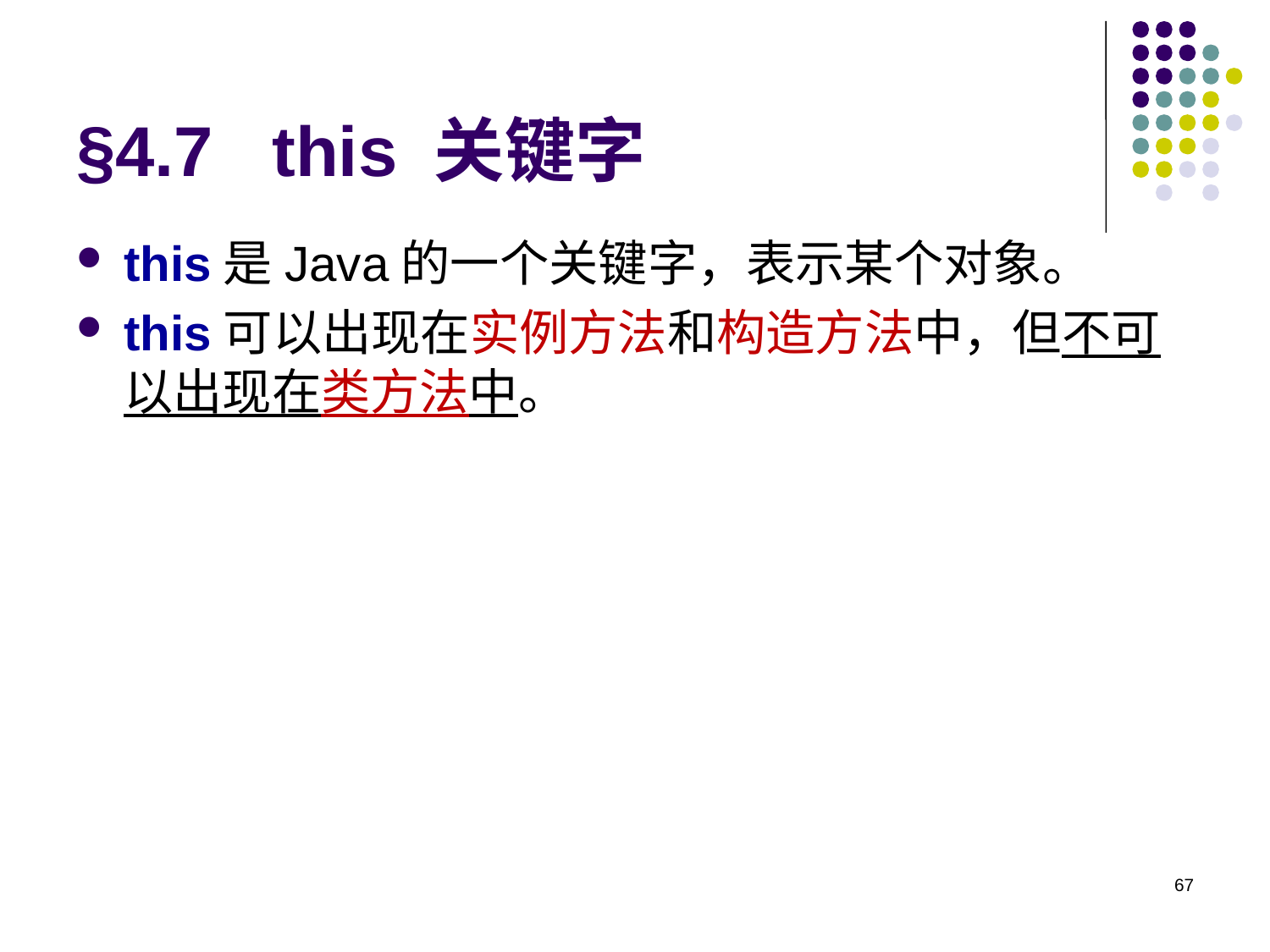

# §4.7   this 关键字
this是Java的一个关键字，表示某个对象。
this可以出现在实例方法和构造方法中，但不可以出现在类方法中。
67